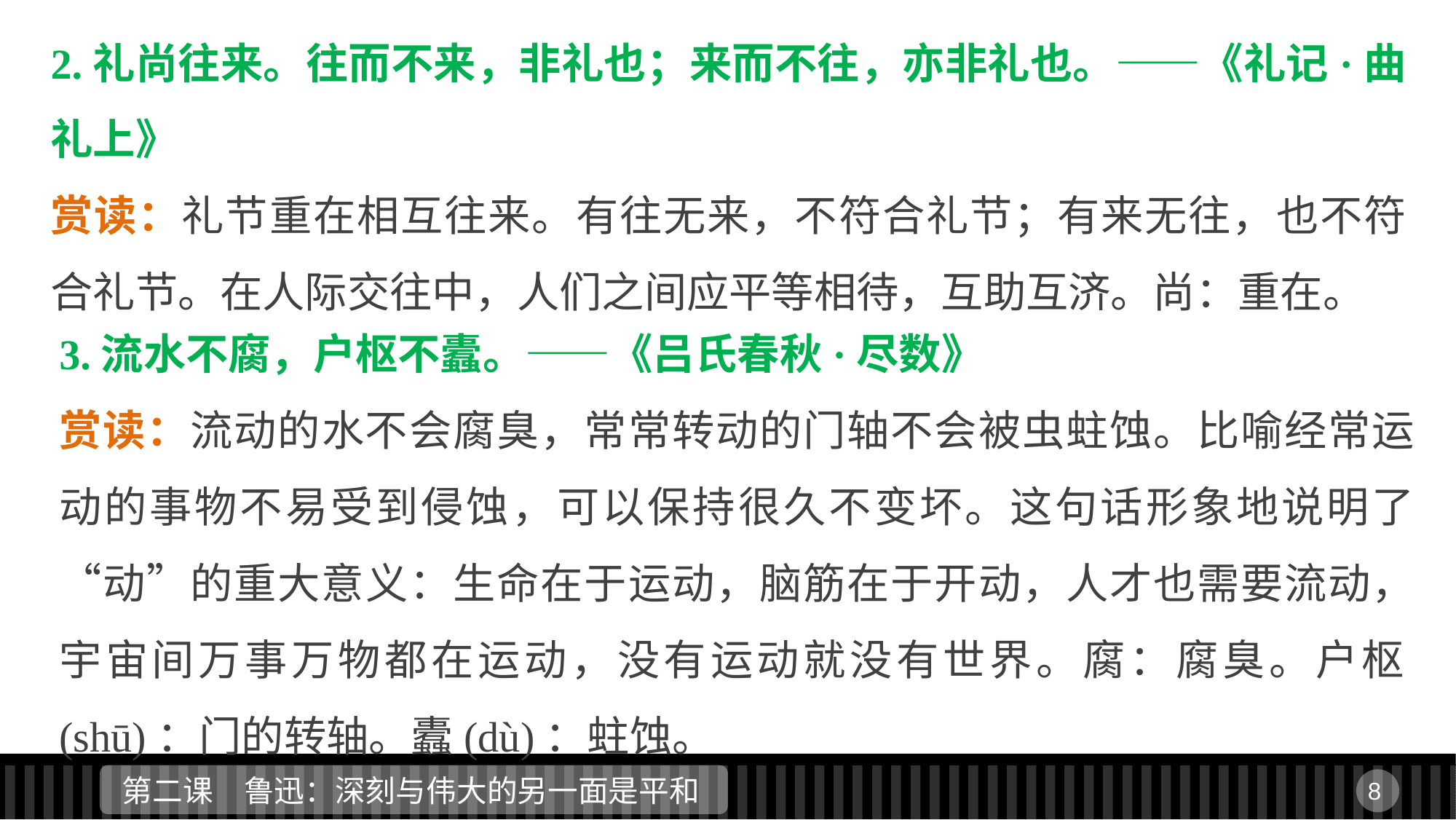

2.礼尚往来。往而不来，非礼也；来而不往，亦非礼也。——《礼记·曲礼上》
赏读：礼节重在相互往来。有往无来，不符合礼节；有来无往，也不符合礼节。在人际交往中，人们之间应平等相待，互助互济。尚：重在。
3.流水不腐，户枢不蠹。——《吕氏春秋·尽数》
赏读：流动的水不会腐臭，常常转动的门轴不会被虫蛀蚀。比喻经常运动的事物不易受到侵蚀，可以保持很久不变坏。这句话形象地说明了“动”的重大意义：生命在于运动，脑筋在于开动，人才也需要流动，宇宙间万事万物都在运动，没有运动就没有世界。腐：腐臭。户枢(shū)：门的转轴。蠹(dù)：蛀蚀。